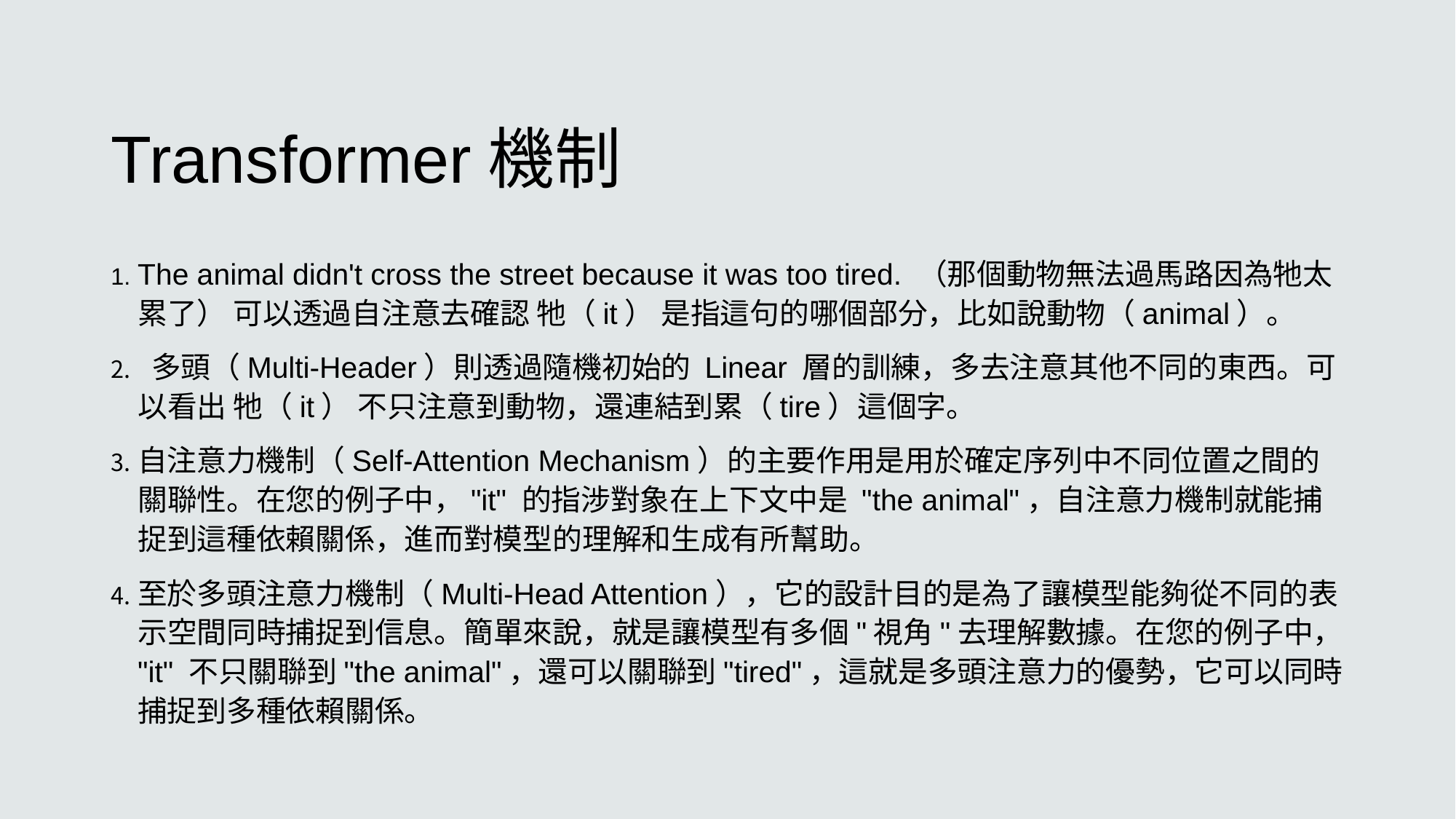

# Transformer機制
The animal didn't cross the street because it was too tired. （那個動物無法過馬路因為牠太累了） 可以透過自注意去確認 牠（it） 是指這句的哪個部分，比如說動物（animal）。
 多頭（Multi-Header）則透過隨機初始的 Linear 層的訓練，多去注意其他不同的東西。可以看出 牠（it） 不只注意到動物，還連結到累（tire）這個字。
自注意力機制（Self-Attention Mechanism）的主要作用是用於確定序列中不同位置之間的關聯性。在您的例子中，"it" 的指涉對象在上下文中是 "the animal"，自注意力機制就能捕捉到這種依賴關係，進而對模型的理解和生成有所幫助。
至於多頭注意力機制（Multi-Head Attention），它的設計目的是為了讓模型能夠從不同的表示空間同時捕捉到信息。簡單來說，就是讓模型有多個"視角"去理解數據。在您的例子中，"it" 不只關聯到"the animal"，還可以關聯到"tired"，這就是多頭注意力的優勢，它可以同時捕捉到多種依賴關係。